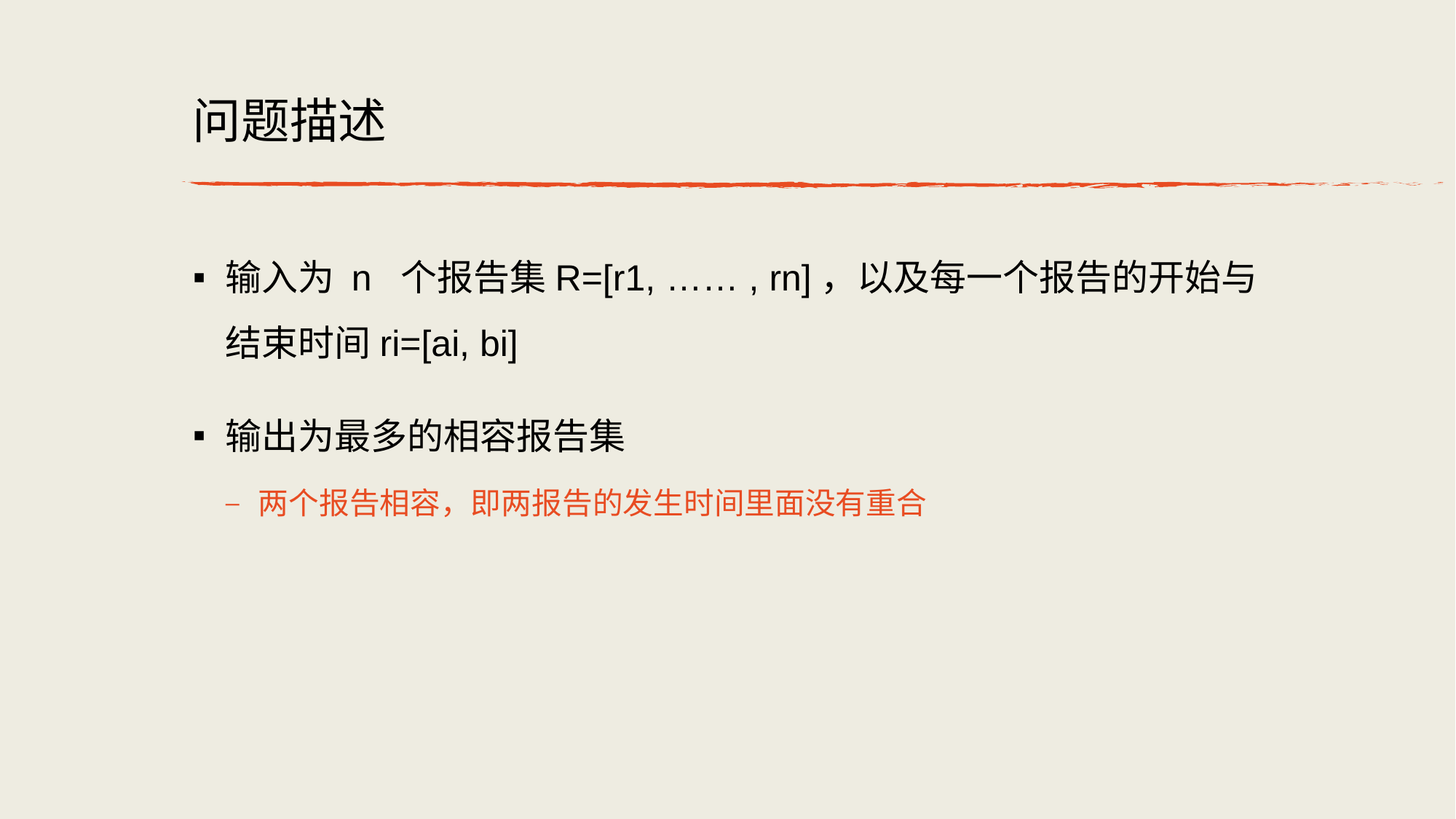

# 问题描述
输⼊为 n  个报告集R=[r1, …… , rn]，以及每⼀个报告的开始与结束时间ri=[ai, bi]
输出为最多的相容报告集
两个报告相容，即两报告的发⽣时间⾥⾯没有重合